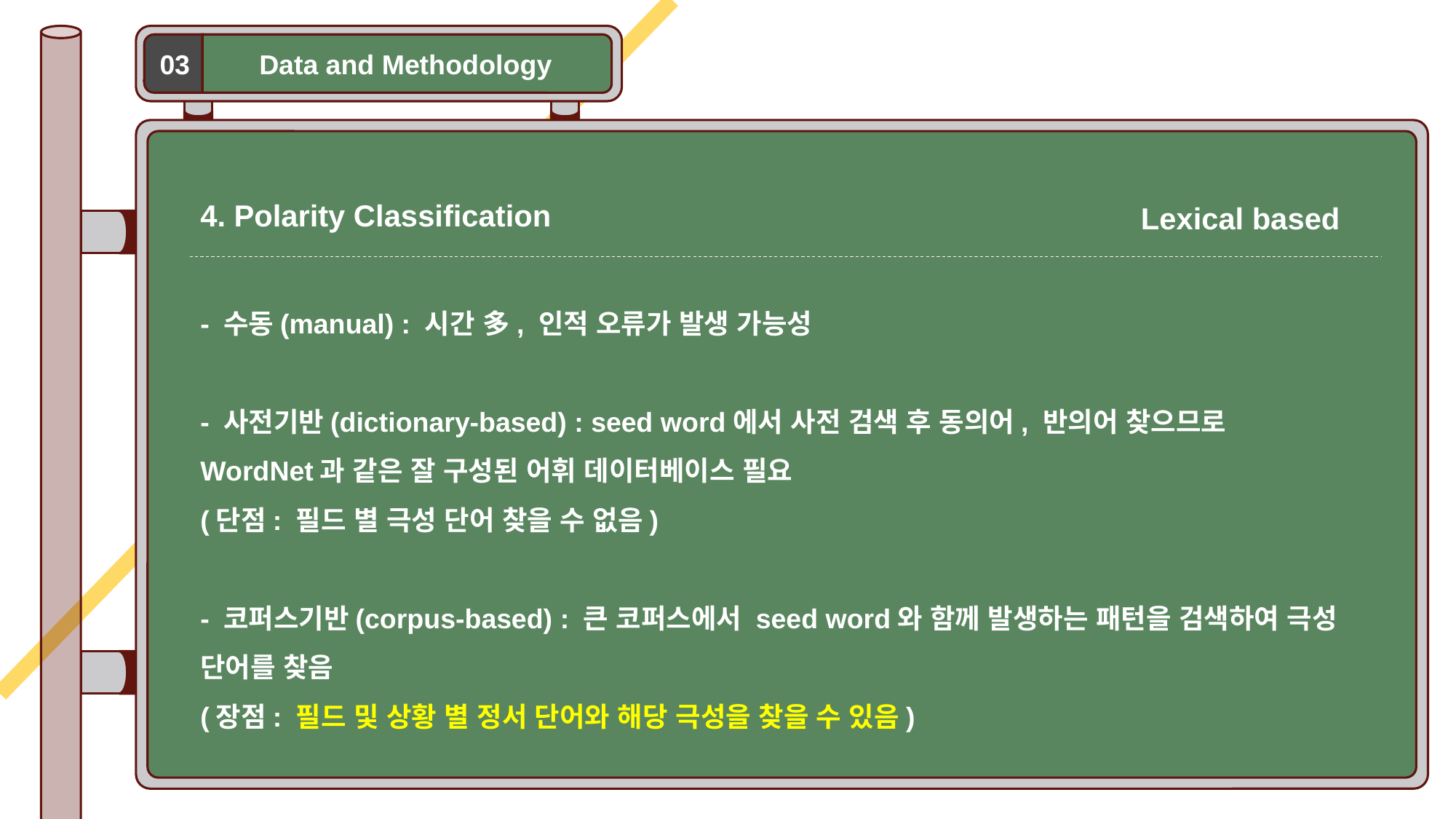

Data and Methodology

03
4. Polarity Classification
Lexical based
- 수동(manual) : 시간 多, 인적 오류가 발생 가능성

- 사전기반(dictionary-based) : seed word에서 사전 검색 후 동의어, 반의어 찾으므로 WordNet과 같은 잘 구성된 어휘 데이터베이스 필요
(단점: 필드 별 극성 단어 찾을 수 없음)

- 코퍼스기반(corpus-based) : 큰 코퍼스에서 seed word와 함께 발생하는 패턴을 검색하여 극성 단어를 찾음
(장점: 필드 및 상황 별 정서 단어와 해당 극성을 찾을 수 있음)